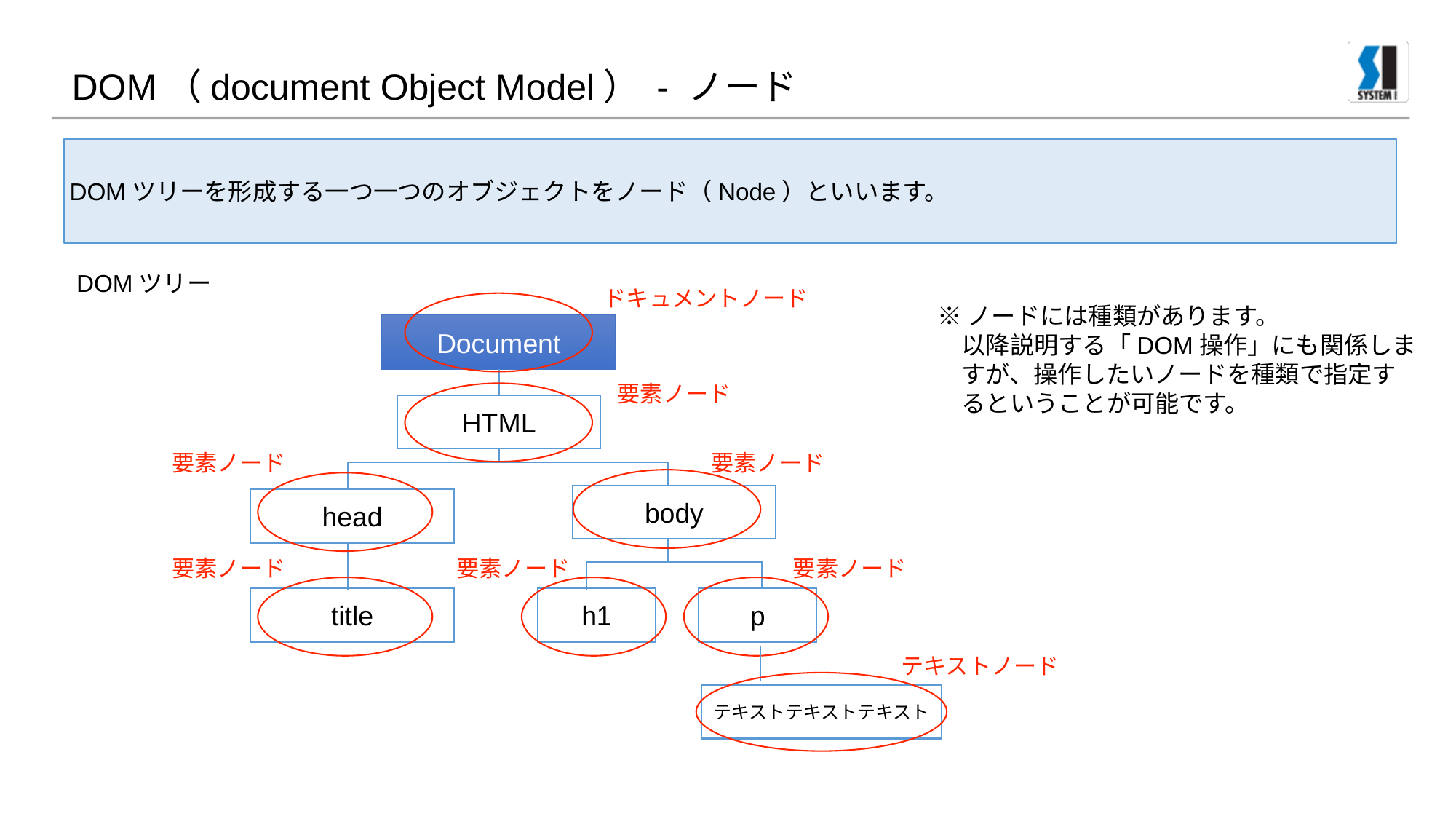

# DOM（document Object Model） - ノード

DOMツリーを形成する一つ一つのオブジェクトをノード（Node）といいます。
DOMツリー
ドキュメントノード

※ノードには種類があります。
　以降説明する「DOM操作」にも関係しま
　すが、操作したいノードを種類で指定す
　るということが可能です。
Document

HTML

body
head

title
h1
p
要素ノード

要素ノード
要素ノード

要素ノード
要素ノード
要素ノード

テキストノード

テキストテキストテキスト